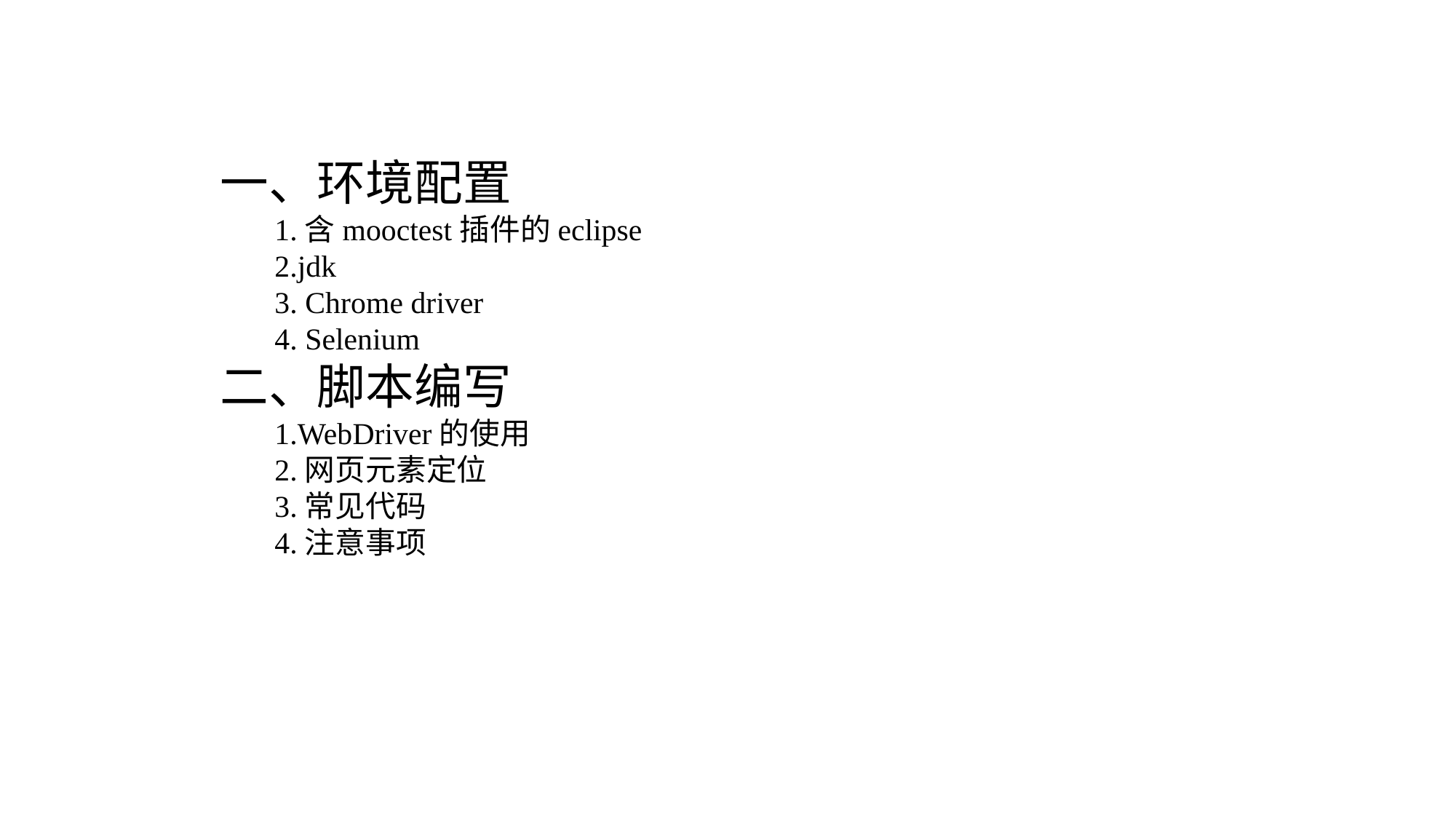

一、环境配置
1.含mooctest插件的eclipse
2.jdk
3. Chrome driver
4. Selenium
二、脚本编写
1.WebDriver的使用
2.网页元素定位
3.常见代码
4.注意事项